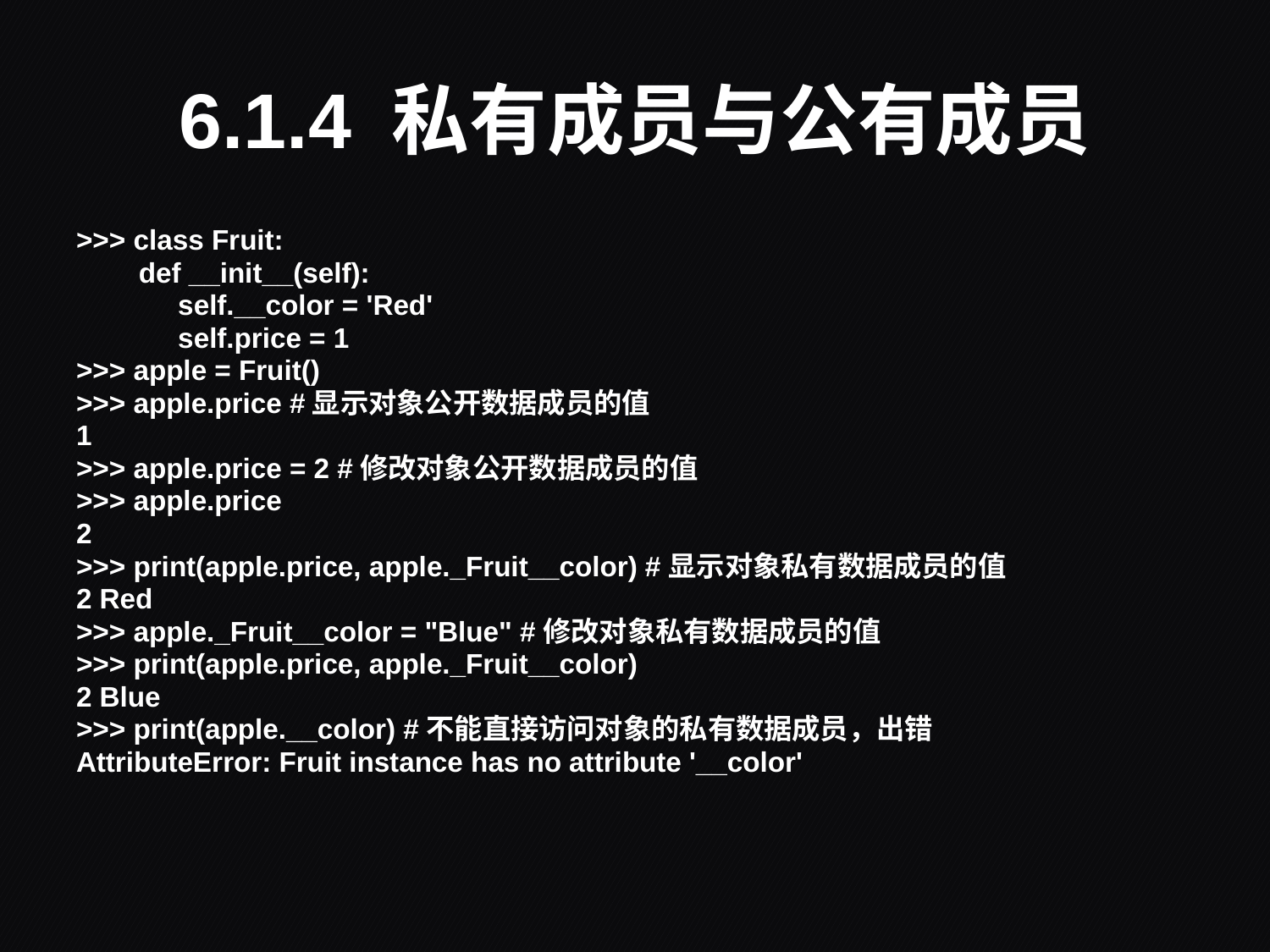

# 6.1.4 私有成员与公有成员
>>> class Fruit:
        def __init__(self):
             self.__color = 'Red'
             self.price = 1
>>> apple = Fruit()
>>> apple.price #显示对象公开数据成员的值
1
>>> apple.price = 2 #修改对象公开数据成员的值
>>> apple.price
2
>>> print(apple.price, apple._Fruit__color) #显示对象私有数据成员的值
2 Red
>>> apple._Fruit__color = "Blue" #修改对象私有数据成员的值
>>> print(apple.price, apple._Fruit__color)
2 Blue
>>> print(apple.__color) #不能直接访问对象的私有数据成员，出错
AttributeError: Fruit instance has no attribute '__color'